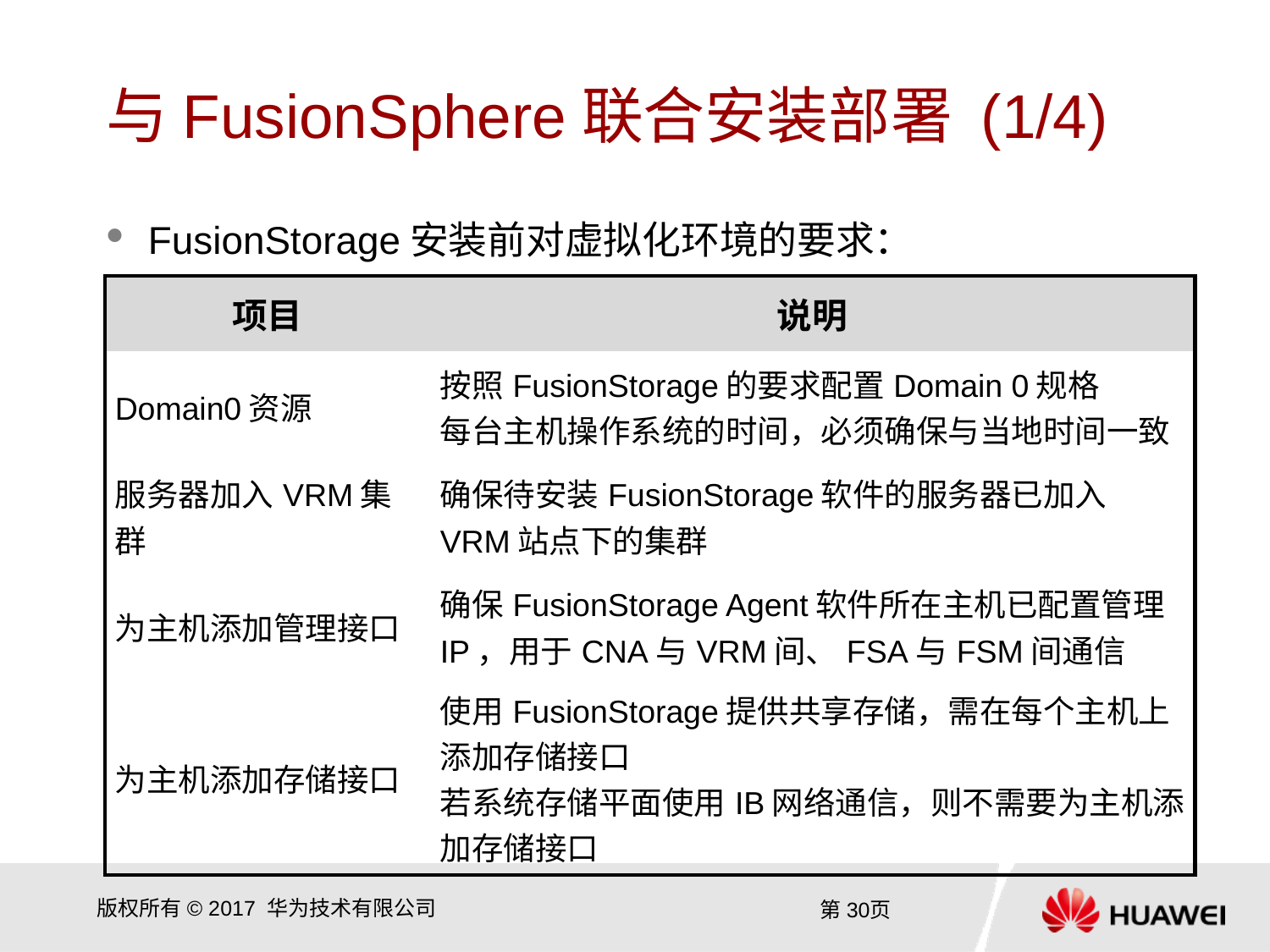

# 与FusionSphere联合安装部署 (1/4)
FusionStorage安装前对虚拟化环境的要求：
| 项目 | 说明 |
| --- | --- |
| Domain0资源 | 按照FusionStorage的要求配置Domain 0规格 每台主机操作系统的时间，必须确保与当地时间一致 |
| 服务器加入VRM集群 | 确保待安装FusionStorage软件的服务器已加入VRM站点下的集群 |
| 为主机添加管理接口 | 确保FusionStorage Agent软件所在主机已配置管理IP，用于CNA与VRM间、FSA与FSM间通信 |
| 为主机添加存储接口 | 使用FusionStorage提供共享存储，需在每个主机上添加存储接口 若系统存储平面使用IB网络通信，则不需要为主机添加存储接口 |